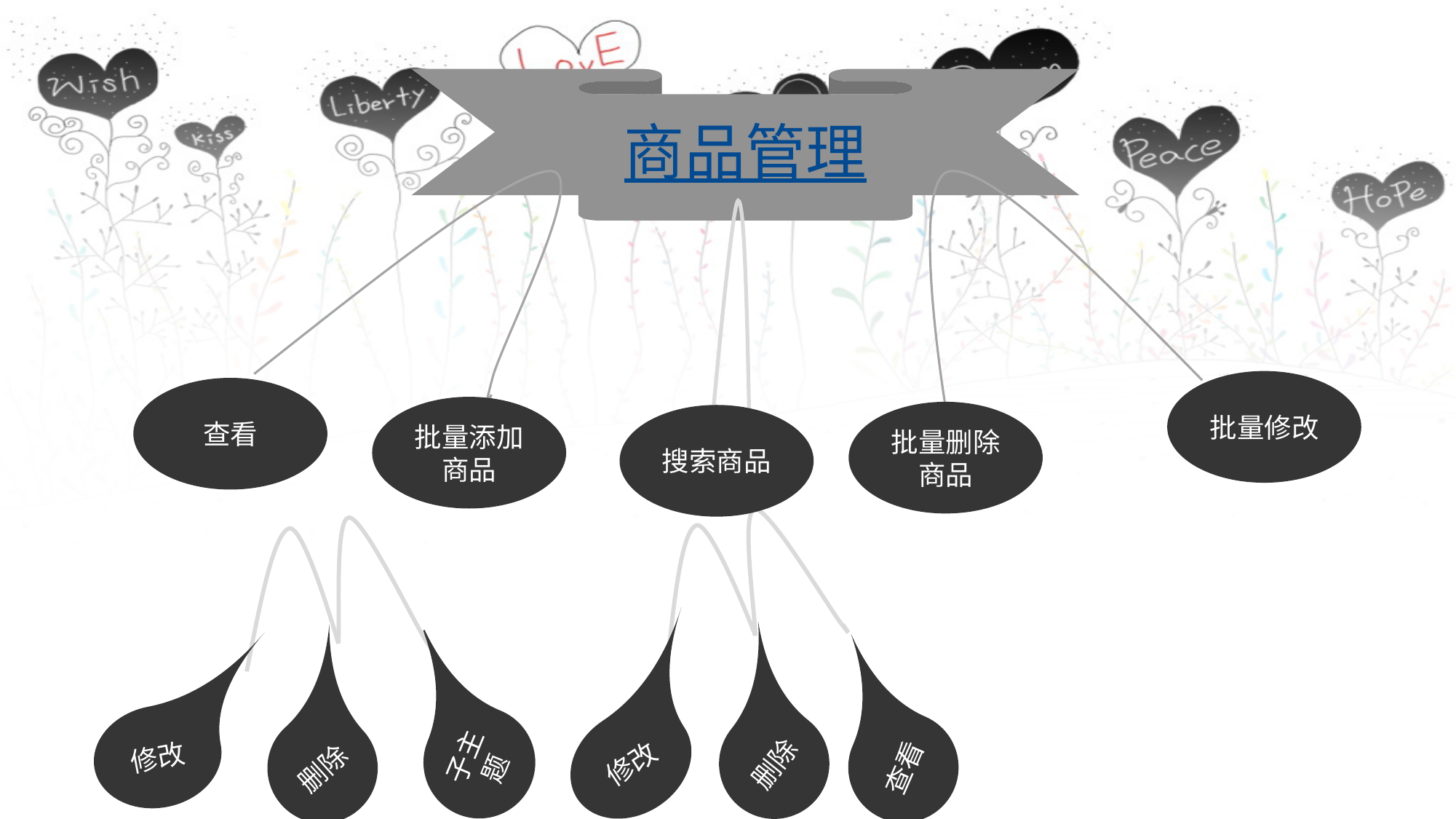

商品管理

批量修改
查看
批量添加商品
批量删除商品
搜索商品

修改
子主题
删除
查看
修改
删除